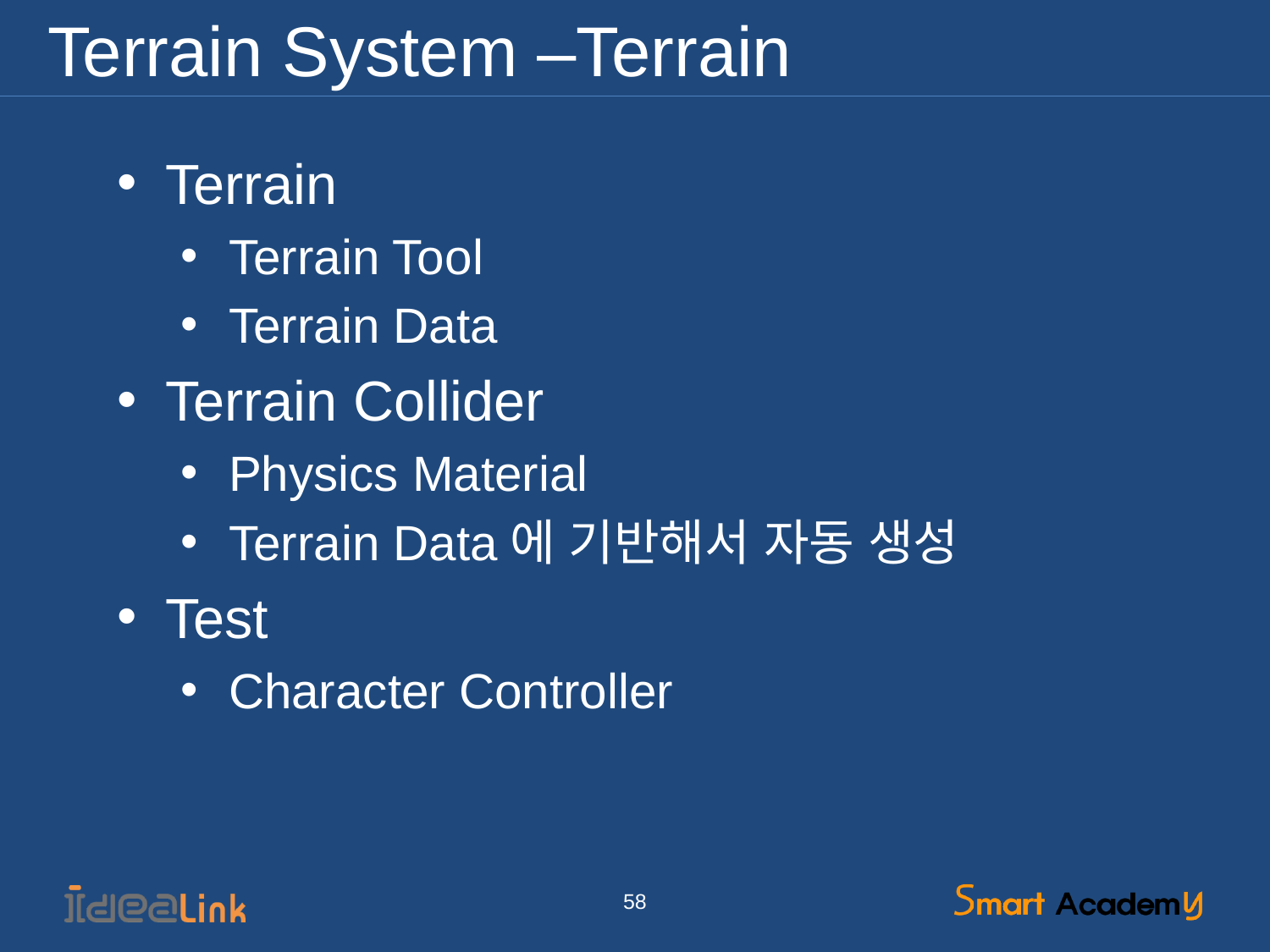

# Terrain System –Terrain
Terrain
Terrain Tool
Terrain Data
Terrain Collider
Physics Material
Terrain Data에 기반해서 자동 생성
Test
Character Controller
58